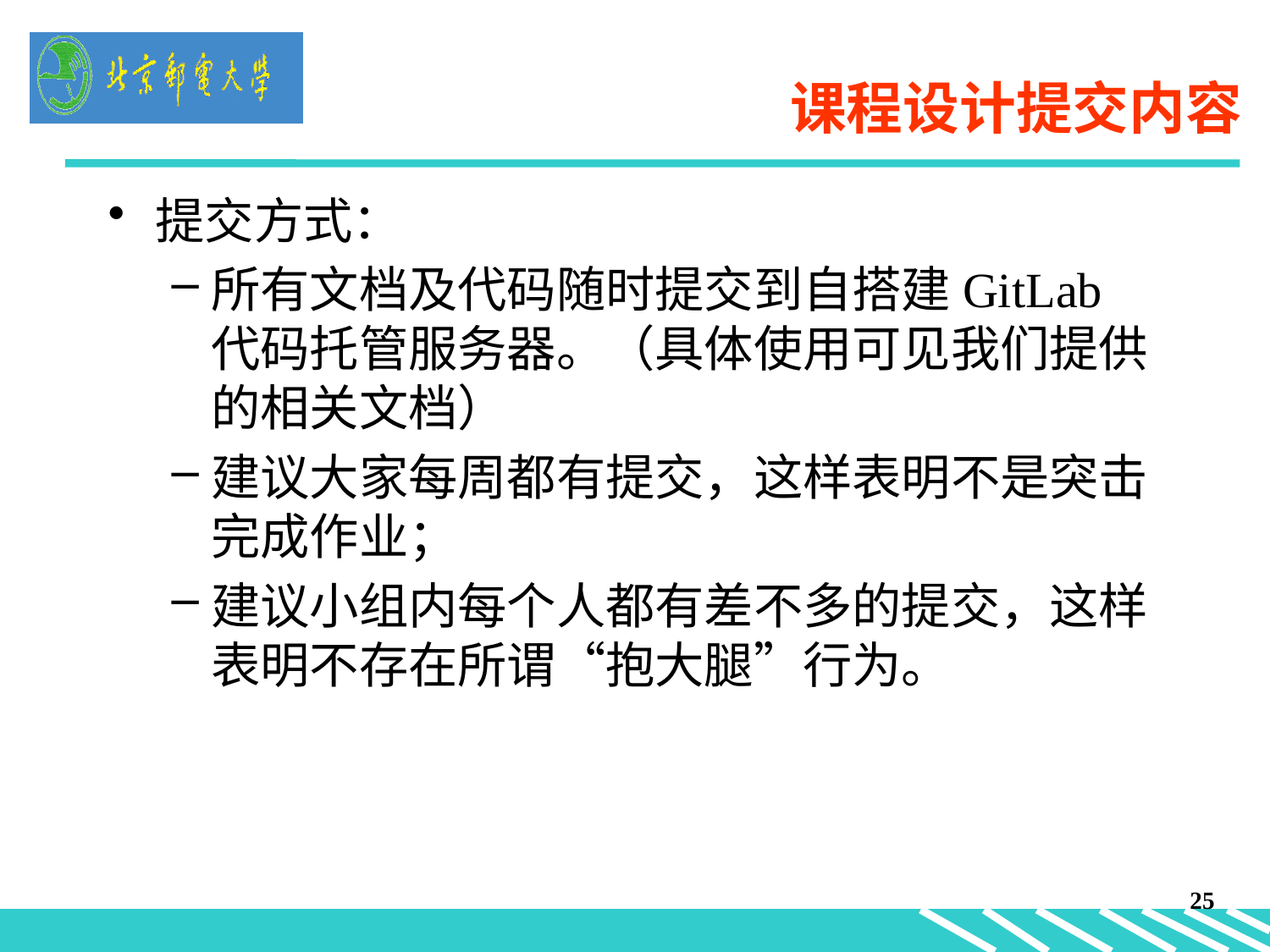

# 课程设计提交内容
提交方式：
所有文档及代码随时提交到自搭建GitLab代码托管服务器。（具体使用可见我们提供的相关文档）
建议大家每周都有提交，这样表明不是突击完成作业；
建议小组内每个人都有差不多的提交，这样表明不存在所谓“抱大腿”行为。
25